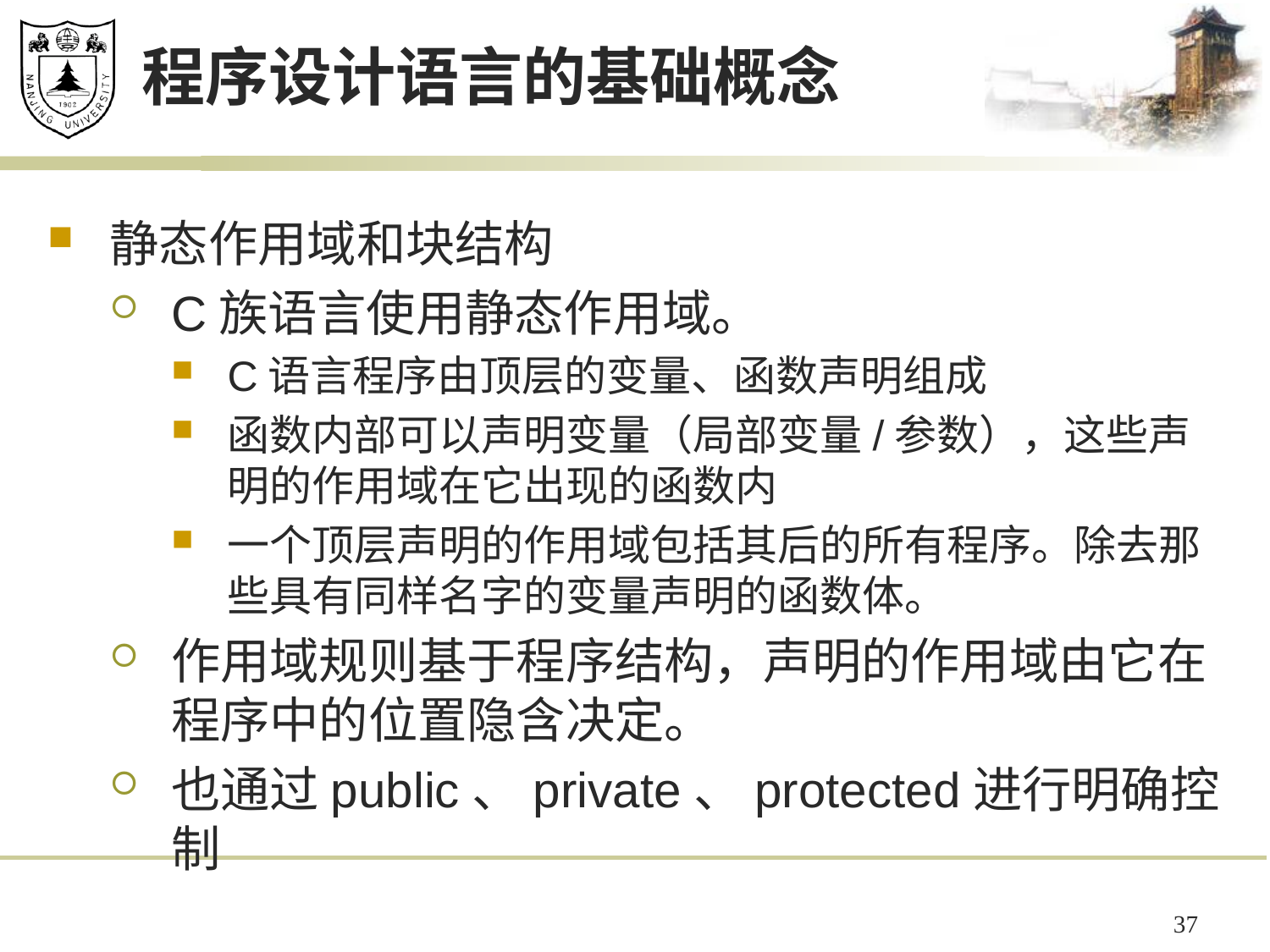

# 程序设计语言的基础概念
静态作用域和块结构
C族语言使用静态作用域。
C语言程序由顶层的变量、函数声明组成
函数内部可以声明变量（局部变量/参数），这些声明的作用域在它出现的函数内
一个顶层声明的作用域包括其后的所有程序。除去那些具有同样名字的变量声明的函数体。
作用域规则基于程序结构，声明的作用域由它在程序中的位置隐含决定。
也通过public、private、protected进行明确控制